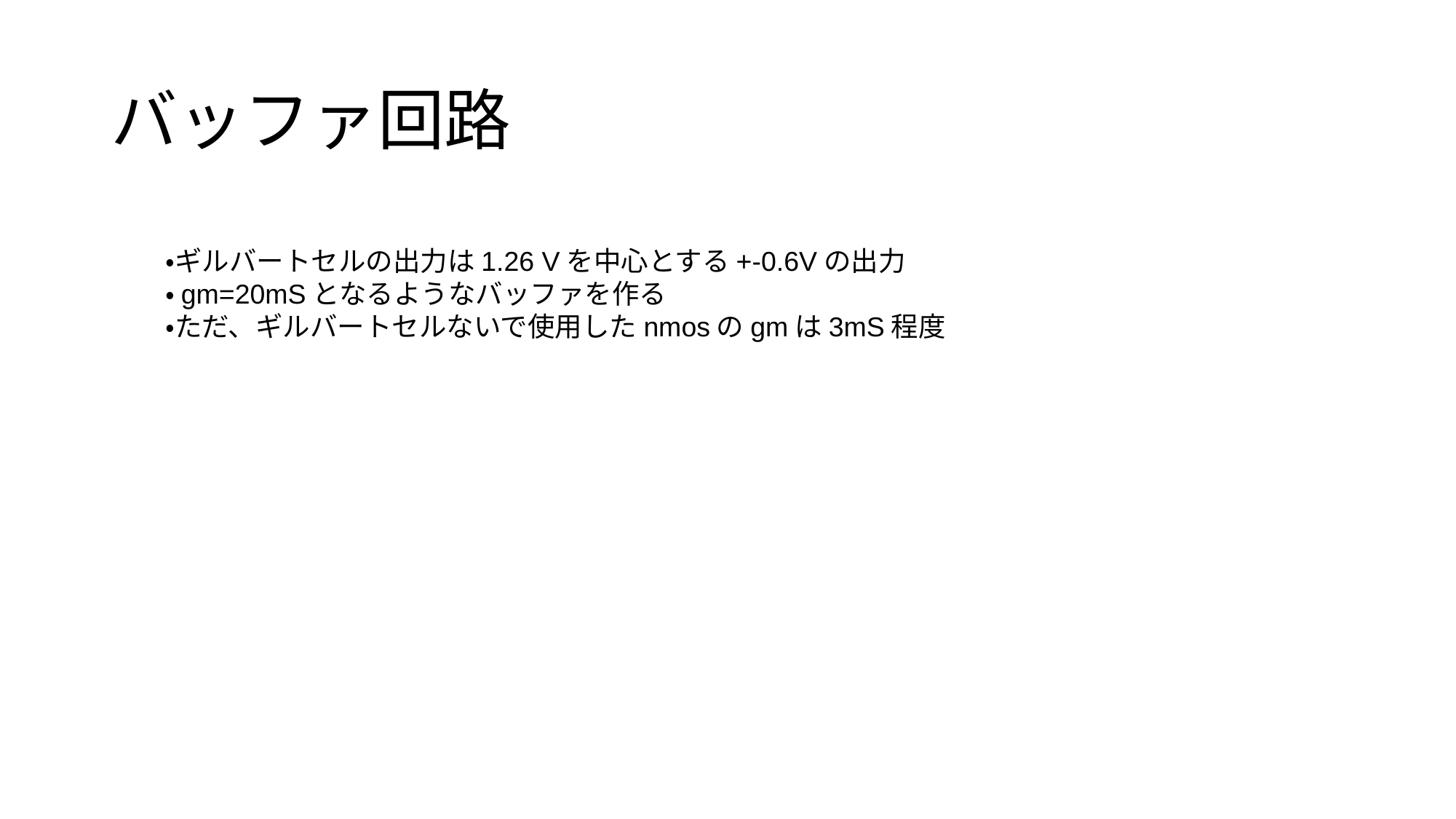

# バッファ回路
・ギルバートセルの出力は1.26 Vを中心とする+-0.6Vの出力
・gm=20mSとなるようなバッファを作る
・ただ、ギルバートセルないで使用したnmosのgmは3mS程度